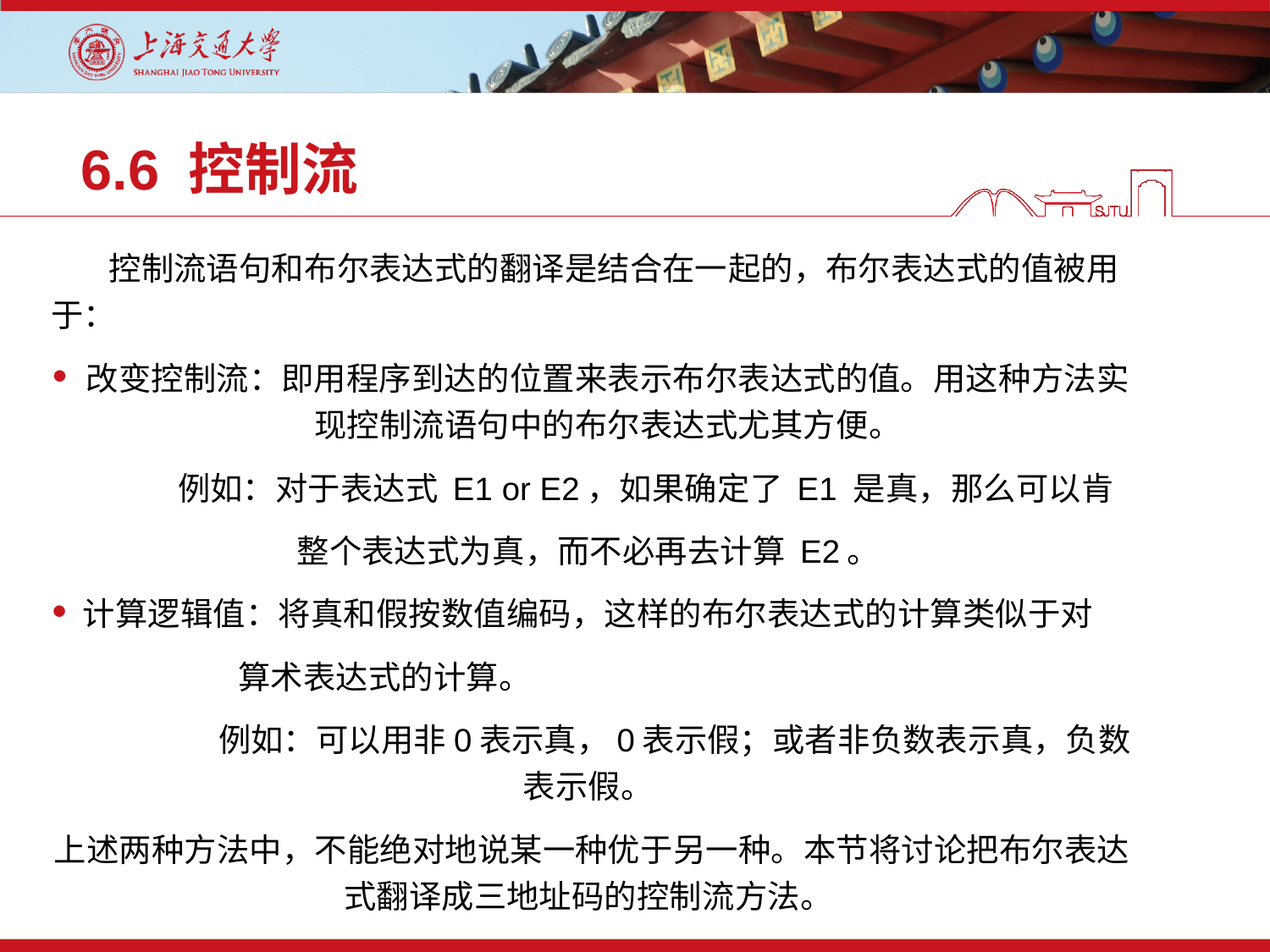

# 6.6 控制流
       控制流语句和布尔表达式的翻译是结合在一起的，布尔表达式的值被用于：
改变控制流：即用程序到达的位置来表示布尔表达式的值。用这种方法实现控制流语句中的布尔表达式尤其方便。
              例如：对于表达式 E1 or E2，如果确定了 E1 是真，那么可以肯
整个表达式为真，而不必再去计算 E2。
计算逻辑值：将真和假按数值编码，这样的布尔表达式的计算类似于对
                         算术表达式的计算。
                      例如：可以用非0表示真，0表示假；或者非负数表示真，负数表示假。
上述两种方法中，不能绝对地说某一种优于另一种。本节将讨论把布尔表达式翻译成三地址码的控制流方法。